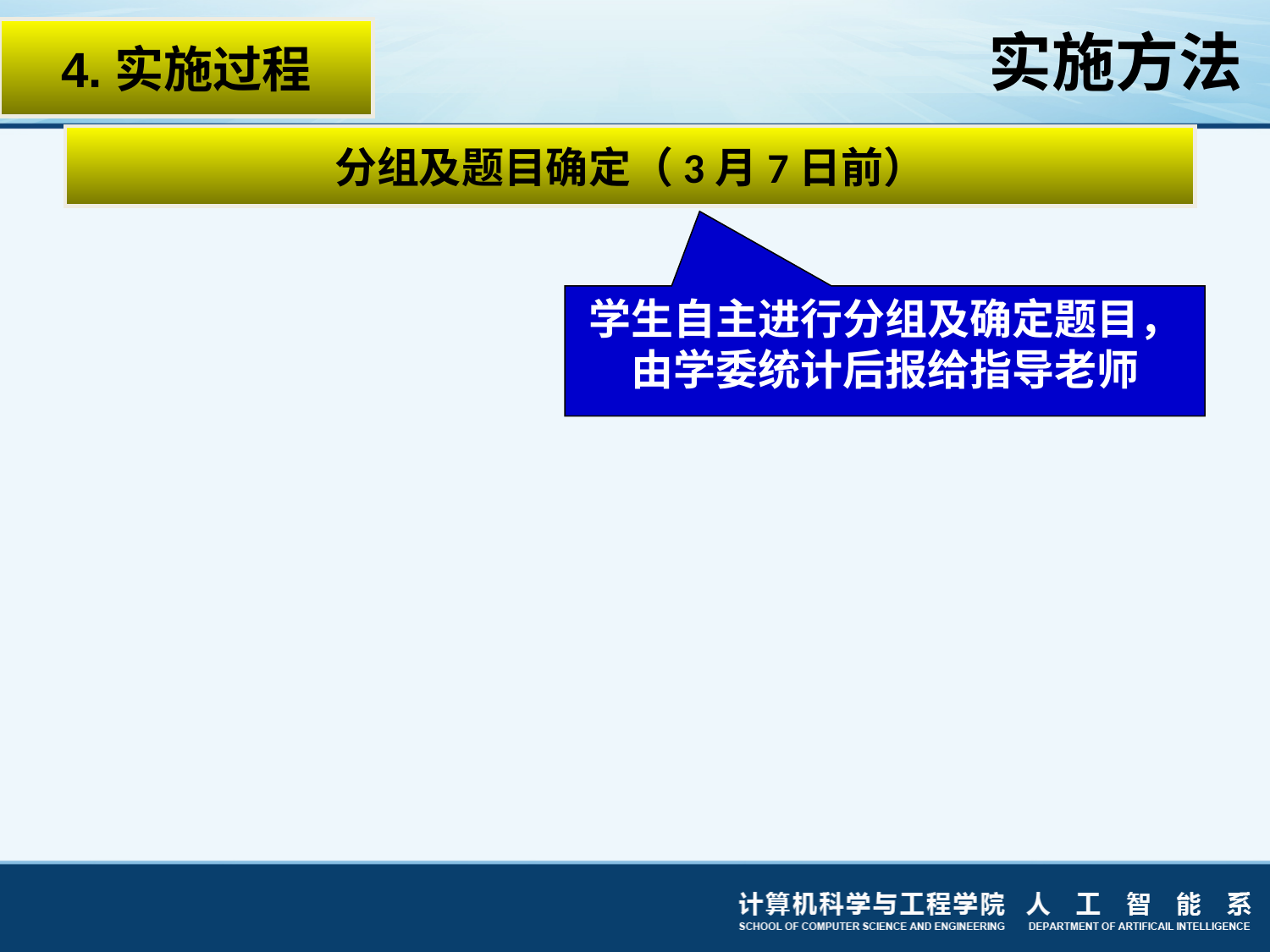

实施方法
4.实施过程
分组及题目确定（3月7日前）
学生自主进行分组及确定题目，由学委统计后报给指导老师